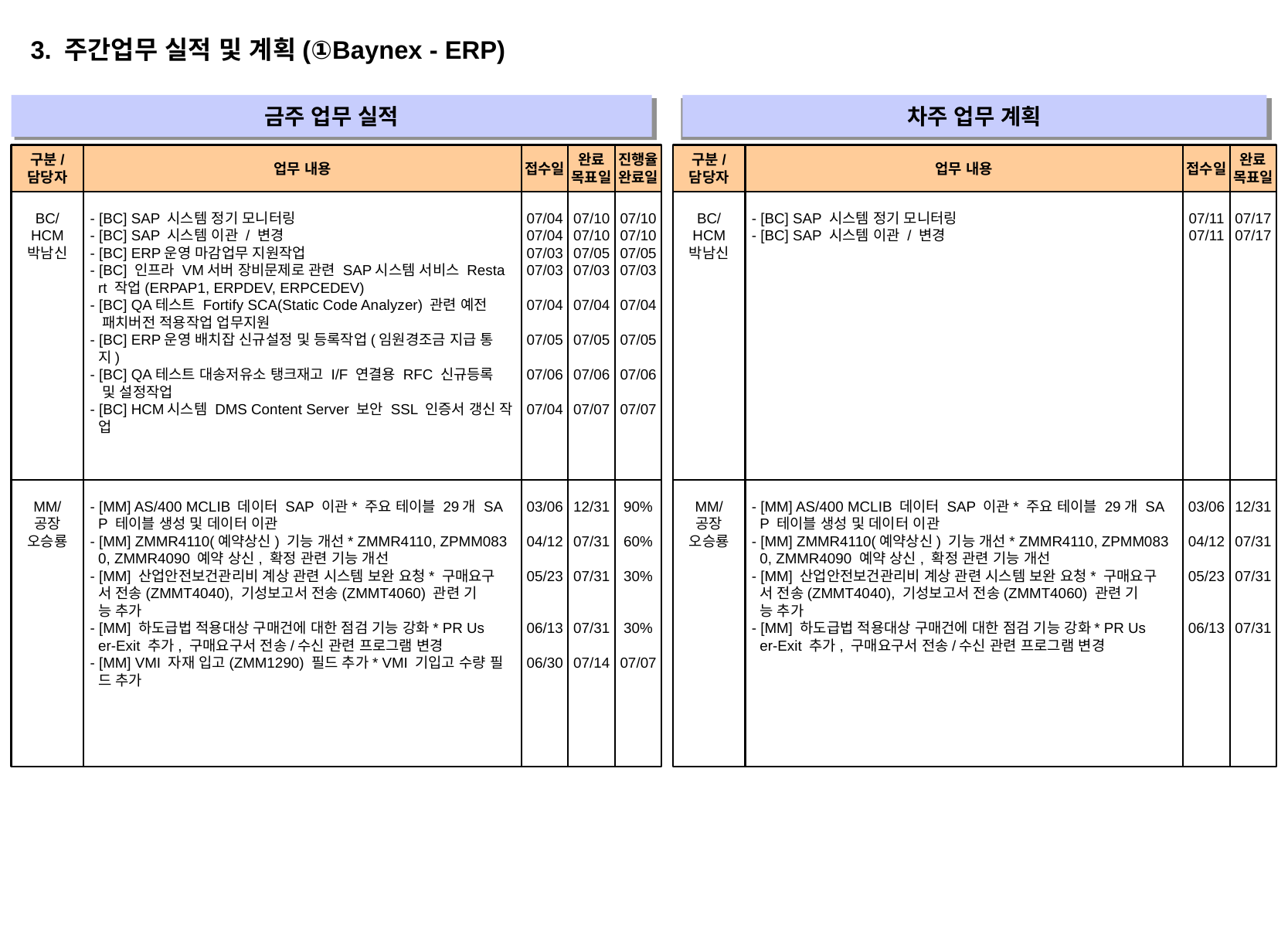

3. 주간업무 실적 및 계획(①Baynex - ERP)
금주 업무 실적
차주 업무 계획
" "
" "
구분/
담당자
업무 내용
접수일
완료
목표일
진행율
완료일
구분/
담당자
업무 내용
접수일
완료
목표일
BC/
HCM
박남신

- [BC] SAP 시스템 정기 모니터링
- [BC] SAP 시스템 이관 / 변경
- [BC] ERP운영 마감업무 지원작업
- [BC] 인프라 VM서버 장비문제로 관련 SAP시스템 서비스 Resta
  rt 작업(ERPAP1, ERPDEV, ERPCEDEV)
- [BC] QA테스트 Fortify SCA(Static Code Analyzer) 관련 예전
   패치버전 적용작업 업무지원
- [BC] ERP운영 배치잡 신규설정 및 등록작업(임원경조금 지급 통
  지)
- [BC] QA테스트 대송저유소 탱크재고 I/F 연결용 RFC 신규등록
   및 설정작업
- [BC] HCM시스템 DMS Content Server 보안 SSL 인증서 갱신 작
  업
07/04
07/04
07/03
07/03
07/04
07/05
07/06
07/04
07/10
07/10
07/05
07/03
07/04
07/05
07/06
07/07
07/10
07/10
07/05
07/03
07/04
07/05
07/06
07/07
BC/
HCM
박남신

- [BC] SAP 시스템 정기 모니터링
- [BC] SAP 시스템 이관 / 변경
07/11
07/11
07/17
07/17
MM/
공장
오승룡

- [MM] AS/400 MCLIB 데이터 SAP 이관* 주요 테이블 29개 SA
  P 테이블 생성 및 데이터 이관
- [MM] ZMMR4110(예약상신) 기능 개선* ZMMR4110, ZPMM083
  0, ZMMR4090 예약 상신, 확정 관련 기능 개선
- [MM] 산업안전보건관리비 계상 관련 시스템 보완 요청* 구매요구
  서 전송(ZMMT4040), 기성보고서 전송(ZMMT4060) 관련 기
  능 추가
- [MM] 하도급법 적용대상 구매건에 대한 점검 기능 강화* PR Us
  er-Exit 추가, 구매요구서 전송/수신 관련 프로그램 변경
- [MM] VMI 자재 입고(ZMM1290) 필드 추가* VMI 기입고 수량 필
  드 추가
03/06
04/12
05/23
06/13
06/30
12/31
07/31
07/31
07/31
07/14
90%
60%
30%
30%
07/07
MM/
공장
오승룡

- [MM] AS/400 MCLIB 데이터 SAP 이관* 주요 테이블 29개 SA
  P 테이블 생성 및 데이터 이관
- [MM] ZMMR4110(예약상신) 기능 개선* ZMMR4110, ZPMM083
  0, ZMMR4090 예약 상신, 확정 관련 기능 개선
- [MM] 산업안전보건관리비 계상 관련 시스템 보완 요청* 구매요구
  서 전송(ZMMT4040), 기성보고서 전송(ZMMT4060) 관련 기
  능 추가
- [MM] 하도급법 적용대상 구매건에 대한 점검 기능 강화* PR Us
  er-Exit 추가, 구매요구서 전송/수신 관련 프로그램 변경
03/06
04/12
05/23
06/13
12/31
07/31
07/31
07/31